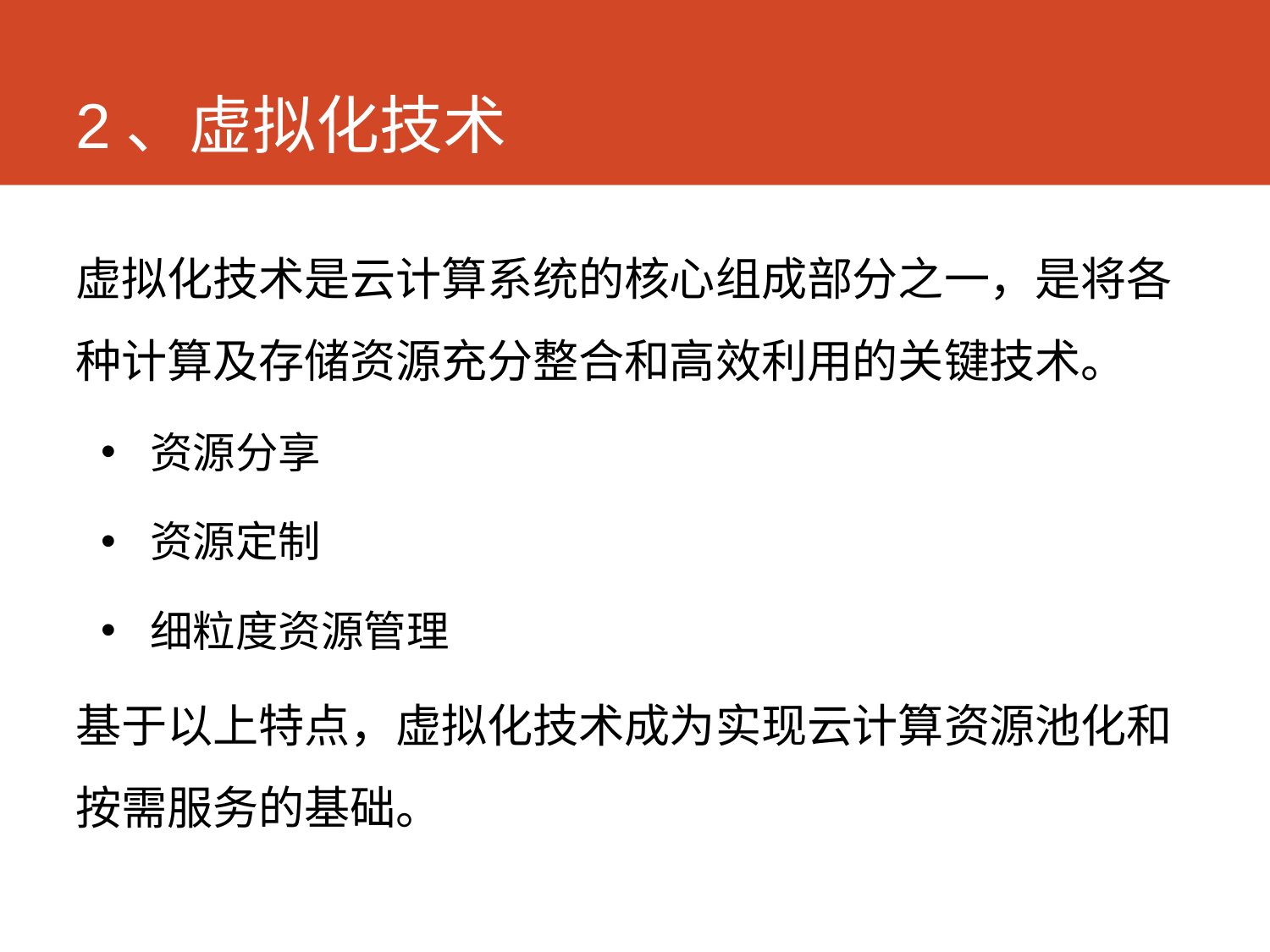

# 2、虚拟化技术
虚拟化技术是云计算系统的核心组成部分之一，是将各种计算及存储资源充分整合和高效利用的关键技术。
资源分享
资源定制
细粒度资源管理
基于以上特点，虚拟化技术成为实现云计算资源池化和按需服务的基础。